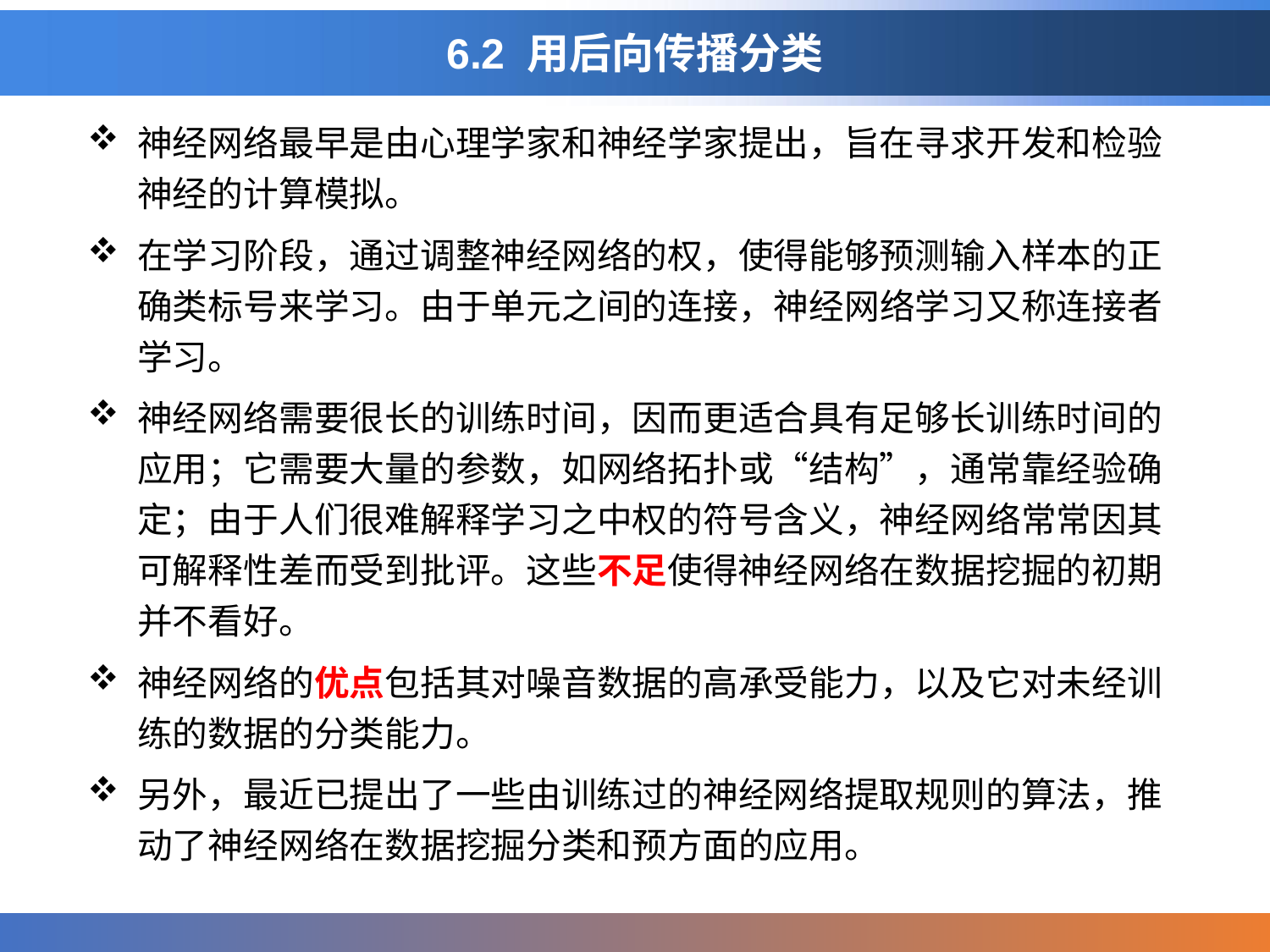

# 6.2 用后向传播分类
神经网络最早是由心理学家和神经学家提出，旨在寻求开发和检验神经的计算模拟。
在学习阶段，通过调整神经网络的权，使得能够预测输入样本的正确类标号来学习。由于单元之间的连接，神经网络学习又称连接者学习。
神经网络需要很长的训练时间，因而更适合具有足够长训练时间的应用；它需要大量的参数，如网络拓扑或“结构”，通常靠经验确定；由于人们很难解释学习之中权的符号含义，神经网络常常因其可解释性差而受到批评。这些不足使得神经网络在数据挖掘的初期并不看好。
神经网络的优点包括其对噪音数据的高承受能力，以及它对未经训练的数据的分类能力。
另外，最近已提出了一些由训练过的神经网络提取规则的算法，推动了神经网络在数据挖掘分类和预方面的应用。